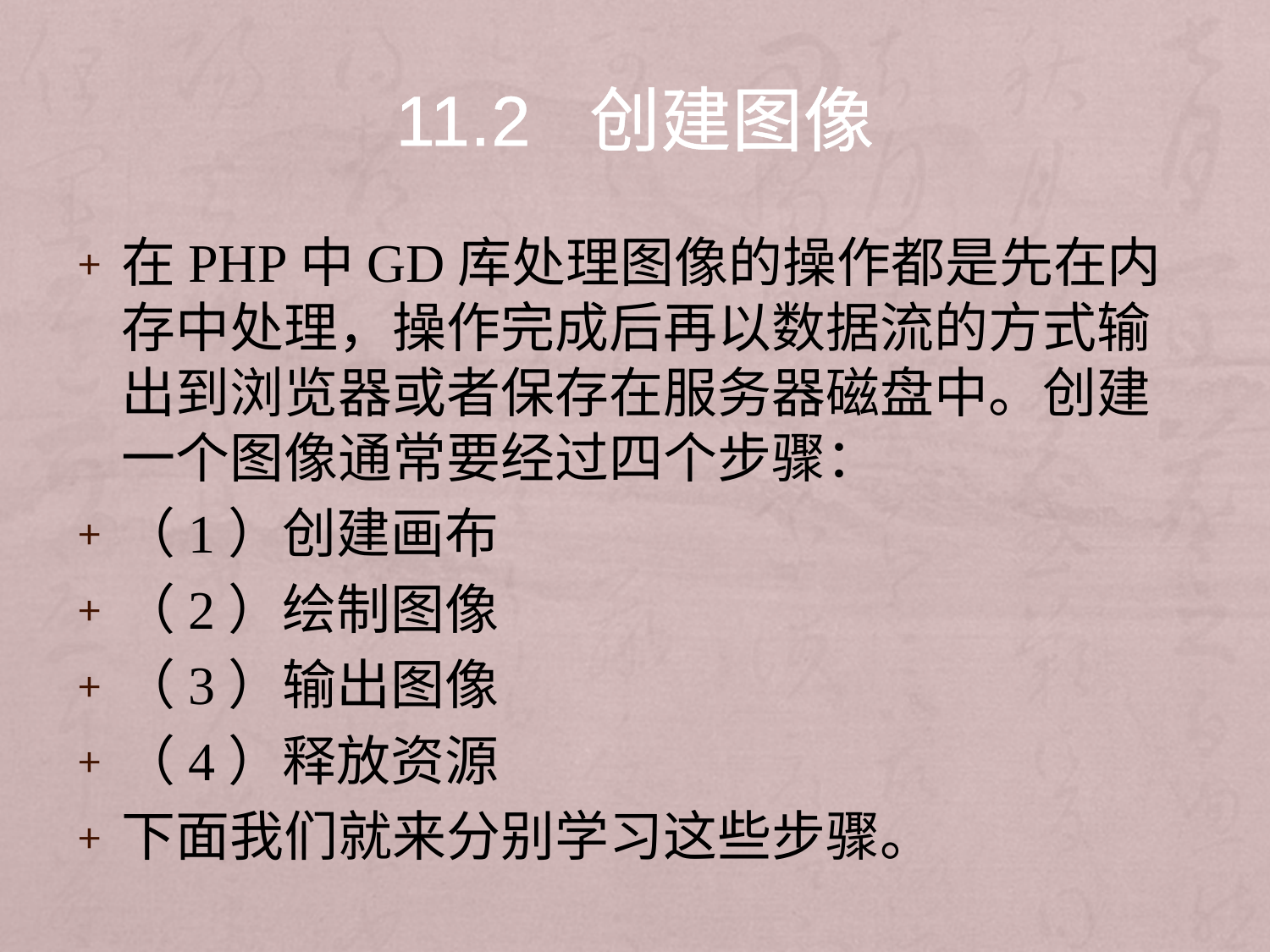

# 11.2  创建图像
在PHP中GD库处理图像的操作都是先在内存中处理，操作完成后再以数据流的方式输出到浏览器或者保存在服务器磁盘中。创建一个图像通常要经过四个步骤：
（1）创建画布
（2）绘制图像
（3）输出图像
（4）释放资源
下面我们就来分别学习这些步骤。